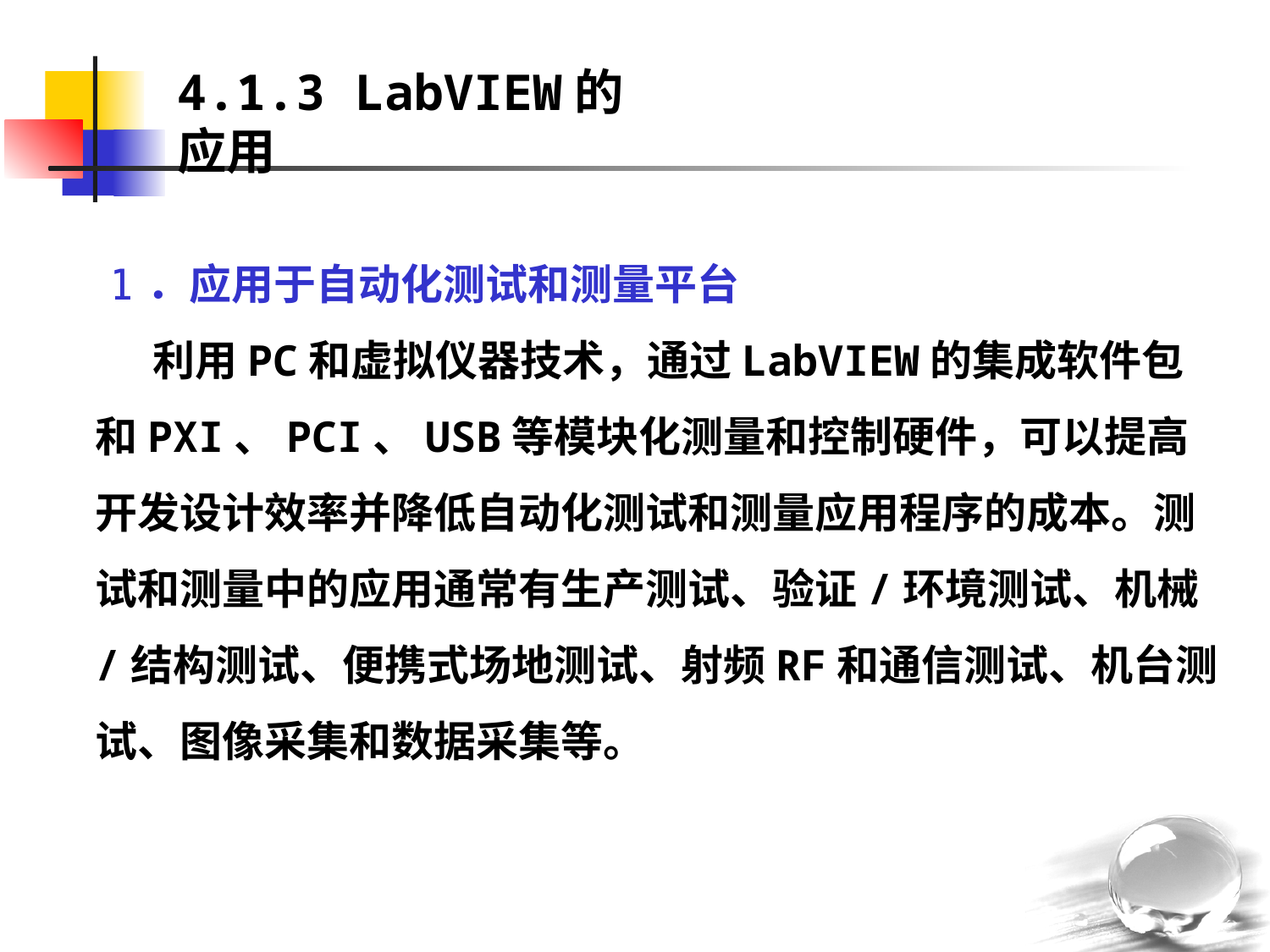

4.1.3 LabVIEW的应用
     1．应用于自动化测试和测量平台
          利用PC和虚拟仪器技术，通过LabVIEW的集成软件包和PXI、PCI、USB等模块化测量和控制硬件，可以提高开发设计效率并降低自动化测试和测量应用程序的成本。测试和测量中的应用通常有生产测试、验证/环境测试、机械/结构测试、便携式场地测试、射频RF和通信测试、机台测试、图像采集和数据采集等。